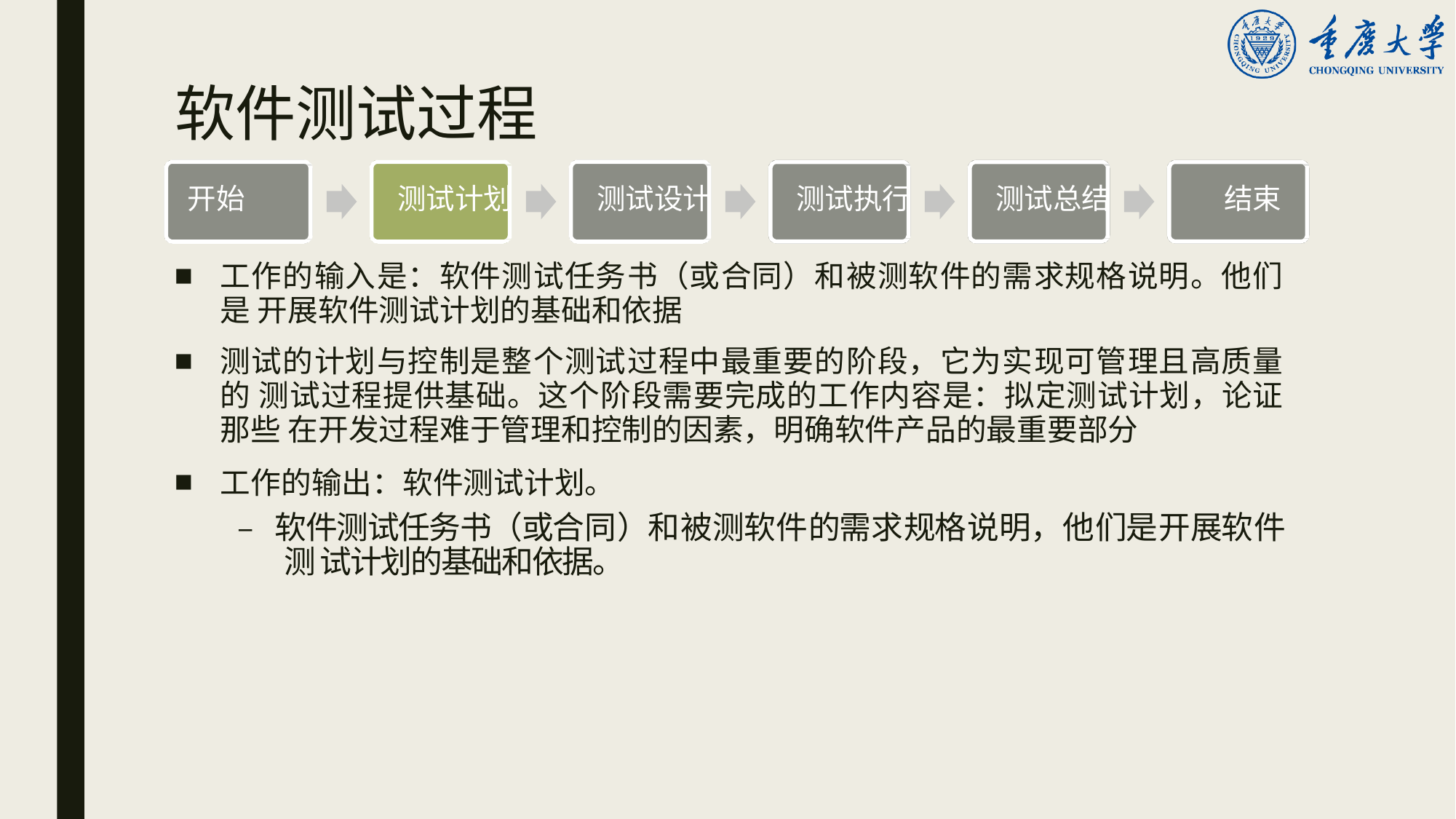

# 软件测试过程

开始	测试计划	测试设计	测试执行	测试总结	结束

工作的输入是：软件测试任务书（或合同）和被测软件的需求规格说明。他们是 开展软件测试计划的基础和依据
测试的计划与控制是整个测试过程中最重要的阶段，它为实现可管理且高质量的 测试过程提供基础。这个阶段需要完成的工作内容是：拟定测试计划，论证那些 在开发过程难于管理和控制的因素，明确软件产品的最重要部分
工作的输出：软件测试计划。
– 软件测试任务书（或合同）和被测软件的需求规格说明，他们是开展软件测 试计划的基础和依据。